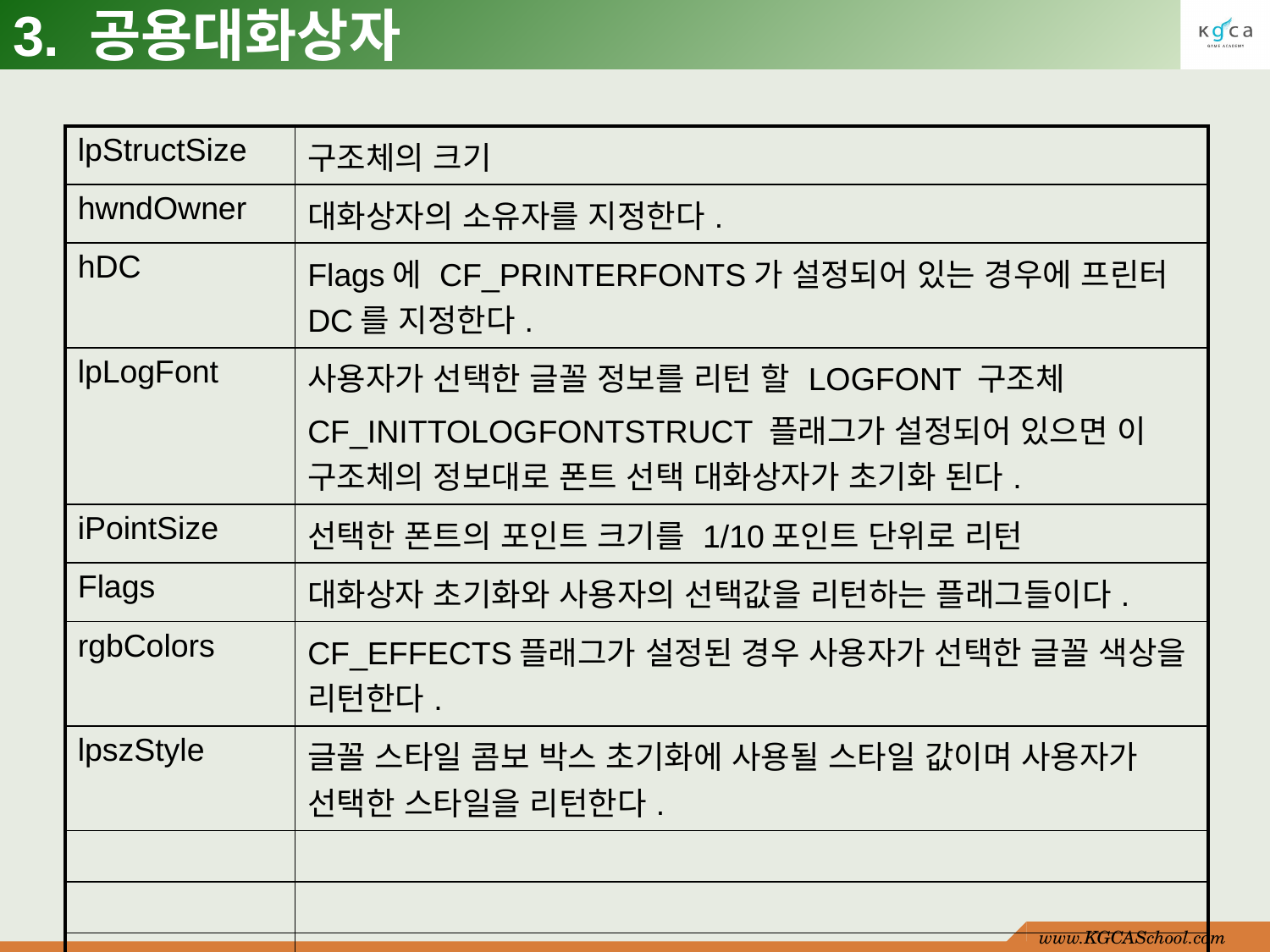

# 3. 공용대화상자
| lpStructSize | 구조체의 크기 |
| --- | --- |
| hwndOwner | 대화상자의 소유자를 지정한다. |
| hDC | Flags에 CF\_PRINTERFONTS가 설정되어 있는 경우에 프린터 DC를 지정한다. |
| lpLogFont | 사용자가 선택한 글꼴 정보를 리턴 할 LOGFONT 구조체 CF\_INITTOLOGFONTSTRUCT 플래그가 설정되어 있으면 이 구조체의 정보대로 폰트 선택 대화상자가 초기화 된다. |
| iPointSize | 선택한 폰트의 포인트 크기를 1/10포인트 단위로 리턴 |
| Flags | 대화상자 초기화와 사용자의 선택값을 리턴하는 플래그들이다. |
| rgbColors | CF\_EFFECTS플래그가 설정된 경우 사용자가 선택한 글꼴 색상을 리턴한다. |
| lpszStyle | 글꼴 스타일 콤보 박스 초기화에 사용될 스타일 값이며 사용자가 선택한 스타일을 리턴한다. |
|  |  |
|  |  |
|  |  |